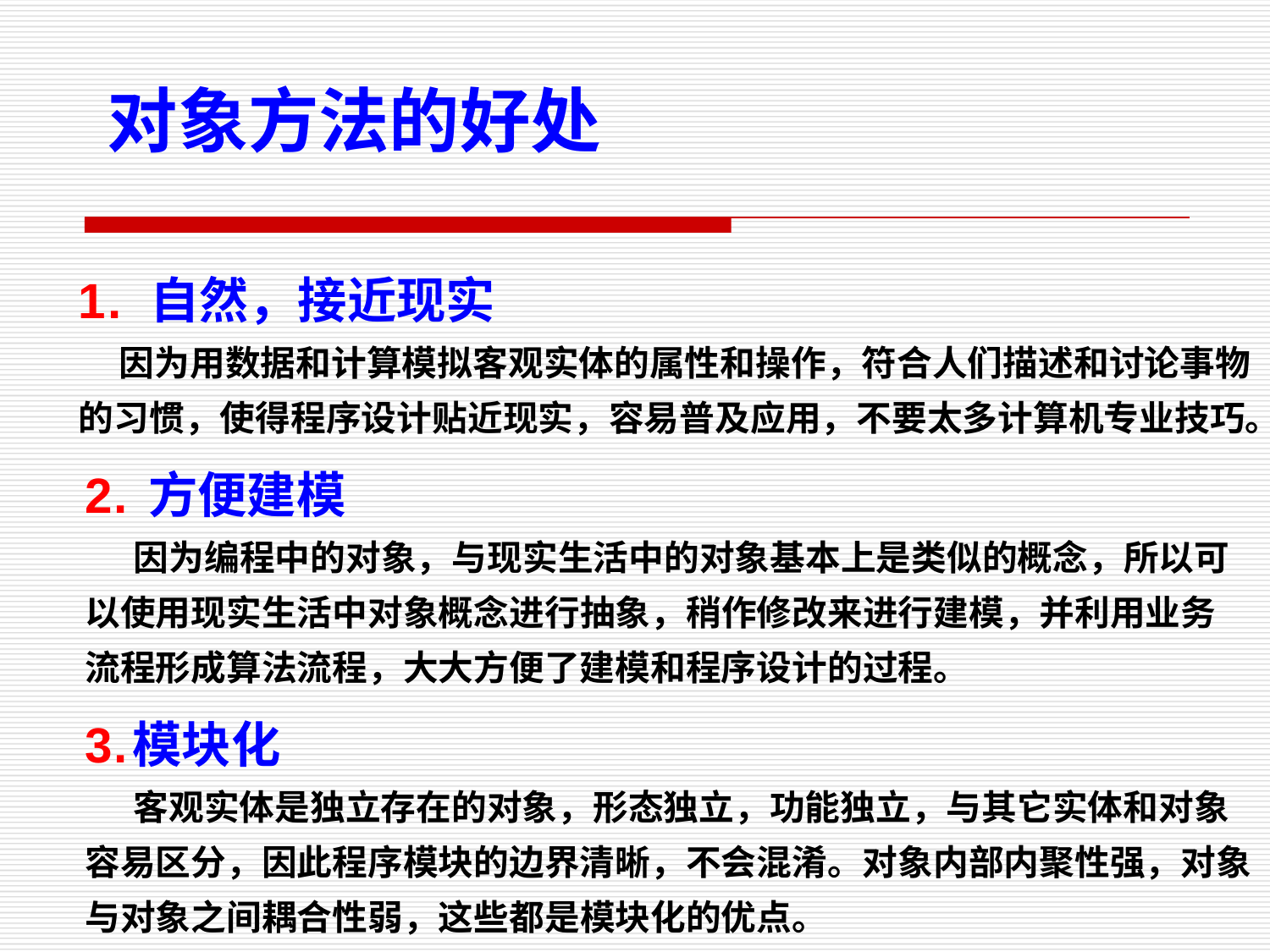

对象方法的好处
自然，接近现实
    因为用数据和计算模拟客观实体的属性和操作，符合人们描述和讨论事物的习惯，使得程序设计贴近现实，容易普及应用，不要太多计算机专业技巧。
方便建模
     因为编程中的对象，与现实生活中的对象基本上是类似的概念，所以可以使用现实生活中对象概念进行抽象，稍作修改来进行建模，并利用业务流程形成算法流程，大大方便了建模和程序设计的过程。
模块化
     客观实体是独立存在的对象，形态独立，功能独立，与其它实体和对象容易区分，因此程序模块的边界清晰，不会混淆。对象内部内聚性强，对象与对象之间耦合性弱，这些都是模块化的优点。